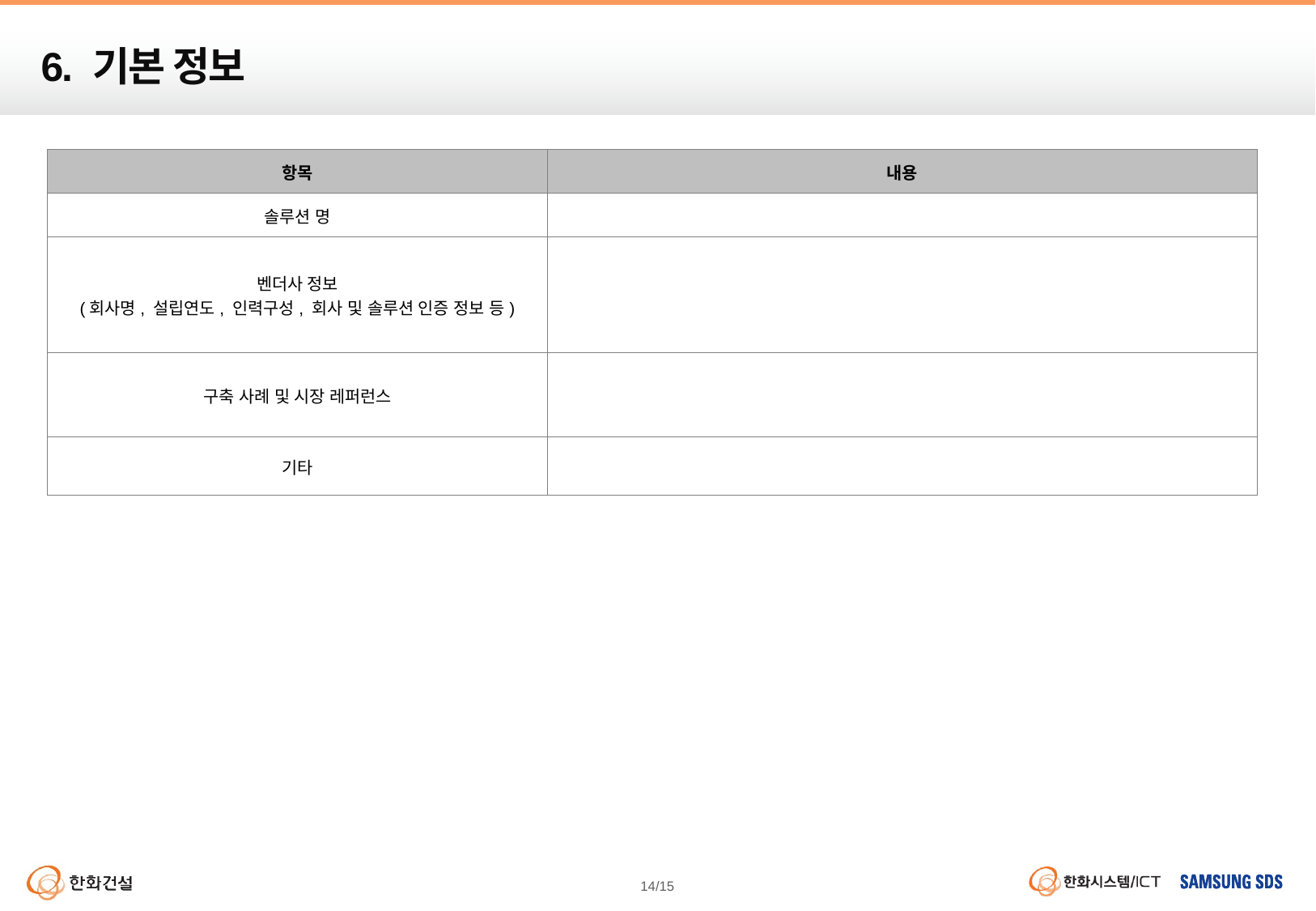

# 6. 기본 정보
| 항목 | 내용 |
| --- | --- |
| 솔루션 명 |  |
| 벤더사 정보 (회사명, 설립연도, 인력구성, 회사 및 솔루션 인증 정보 등) |  |
| 구축 사례 및 시장 레퍼런스 |  |
| 기타 |  |